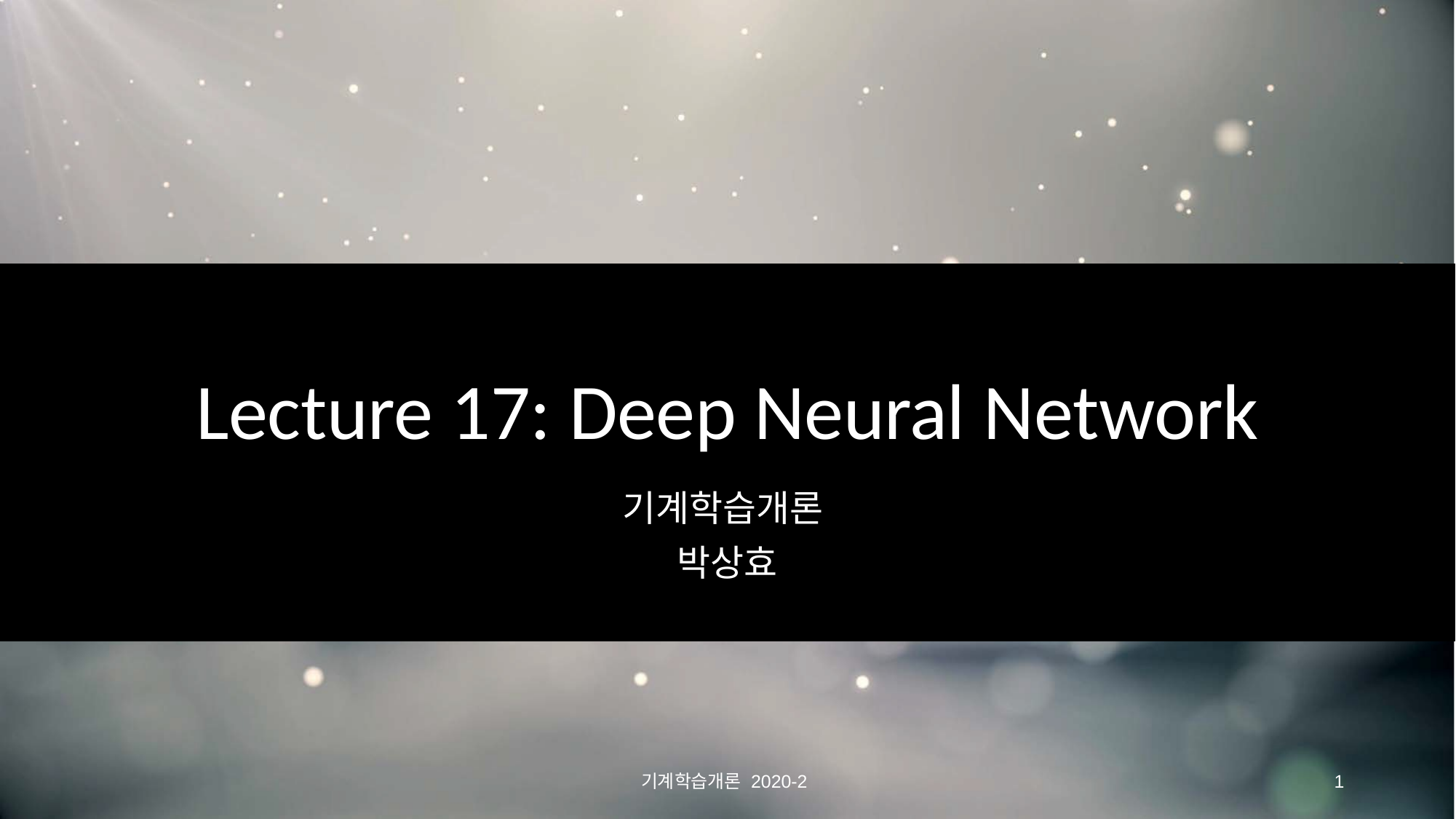

# Lecture 17: Deep Neural Network

기계학습개론  박상효
기계학습개론 2020-2
1